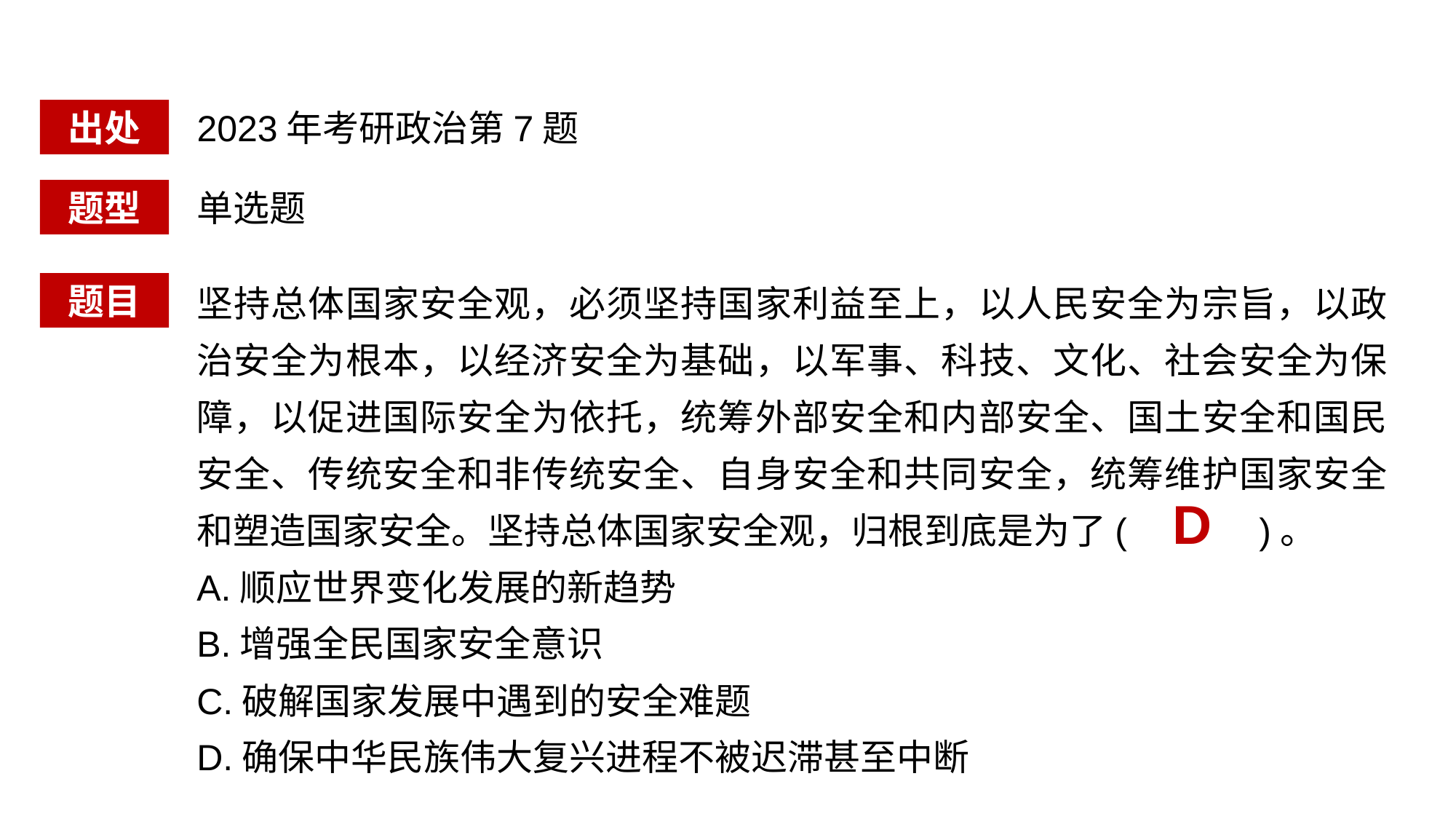

出处
2023年考研政治第7题
题型
单选题
坚持总体国家安全观，必须坚持国家利益至上，以人民安全为宗旨，以政治安全为根本，以经济安全为基础，以军事、科技、文化、社会安全为保障，以促进国际安全为依托，统筹外部安全和内部安全、国土安全和国民安全、传统安全和非传统安全、自身安全和共同安全，统筹维护国家安全和塑造国家安全。坚持总体国家安全观，归根到底是为了(             )。
A.顺应世界变化发展的新趋势
B.增强全民国家安全意识
C.破解国家发展中遇到的安全难题
D.确保中华民族伟大复兴进程不被迟滞甚至中断
题目
D